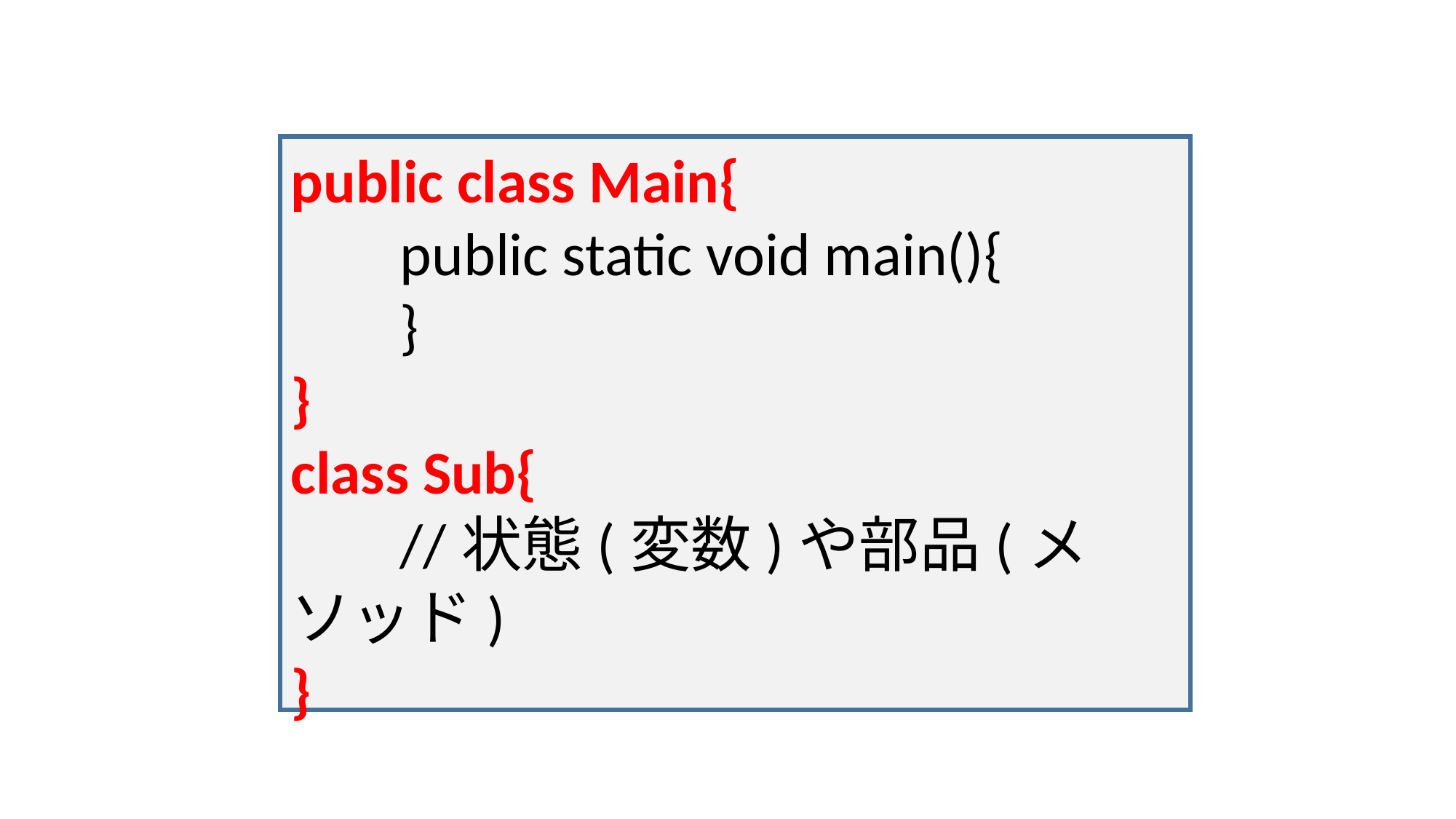

public class Main{
	public static void main(){
	}
}
class Sub{
	//状態(変数)や部品(メソッド)
}